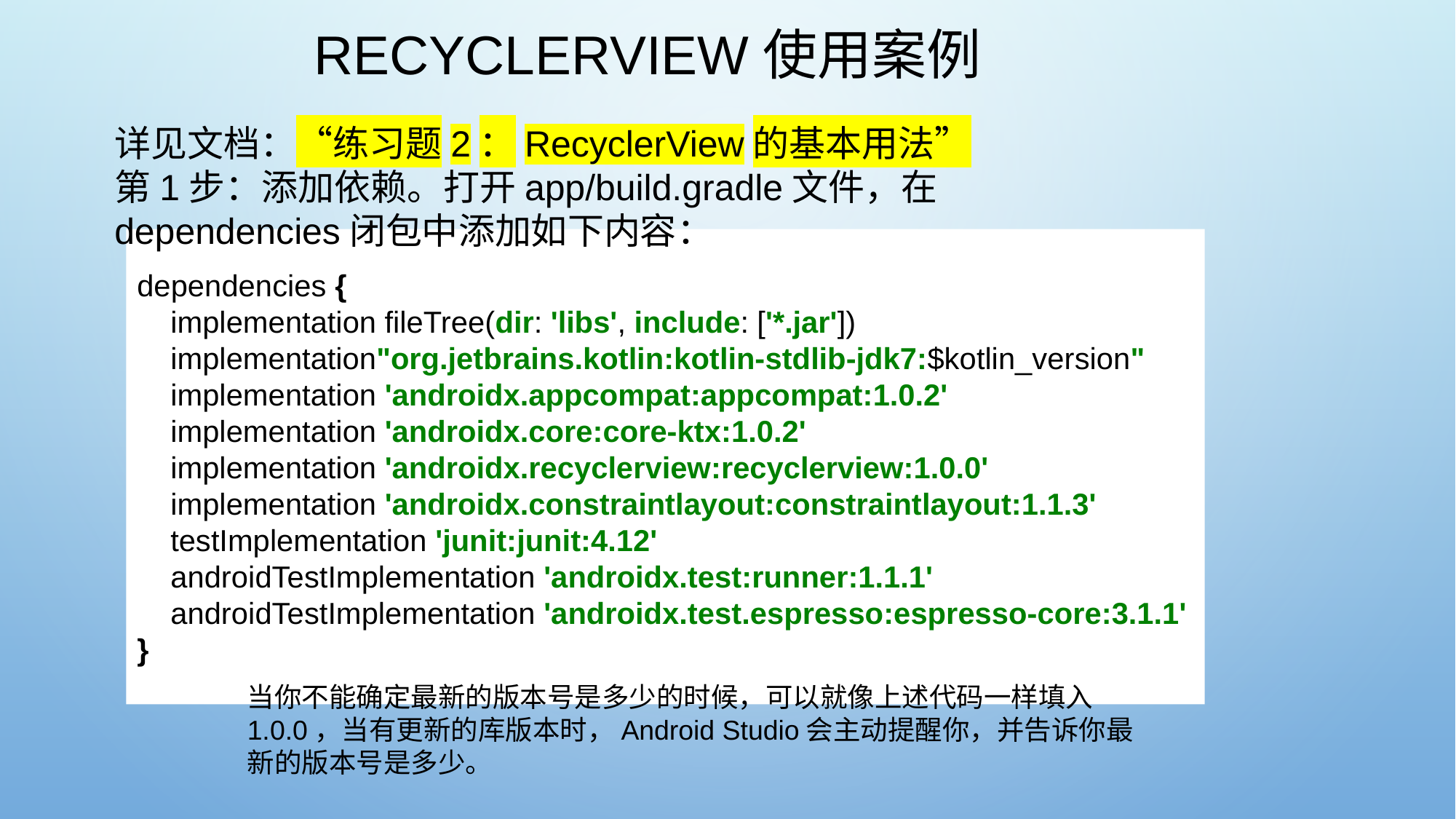

# RecyclerView使用案例
详见文档：“练习题2：RecyclerView的基本用法”
第1步：添加依赖。打开app/build.gradle文件，在dependencies闭包中添加如下内容：
dependencies {
    implementation fileTree(dir: 'libs', include: ['*.jar'])
    implementation"org.jetbrains.kotlin:kotlin-stdlib-jdk7:$kotlin_version"
    implementation 'androidx.appcompat:appcompat:1.0.2'
    implementation 'androidx.core:core-ktx:1.0.2'
    implementation 'androidx.recyclerview:recyclerview:1.0.0'
    implementation 'androidx.constraintlayout:constraintlayout:1.1.3'
    testImplementation 'junit:junit:4.12'
    androidTestImplementation 'androidx.test:runner:1.1.1'
    androidTestImplementation 'androidx.test.espresso:espresso-core:3.1.1'
}
当你不能确定最新的版本号是多少的时候，可以就像上述代码一样填入1.0.0，当有更新的库版本时，Android Studio会主动提醒你，并告诉你最新的版本号是多少。